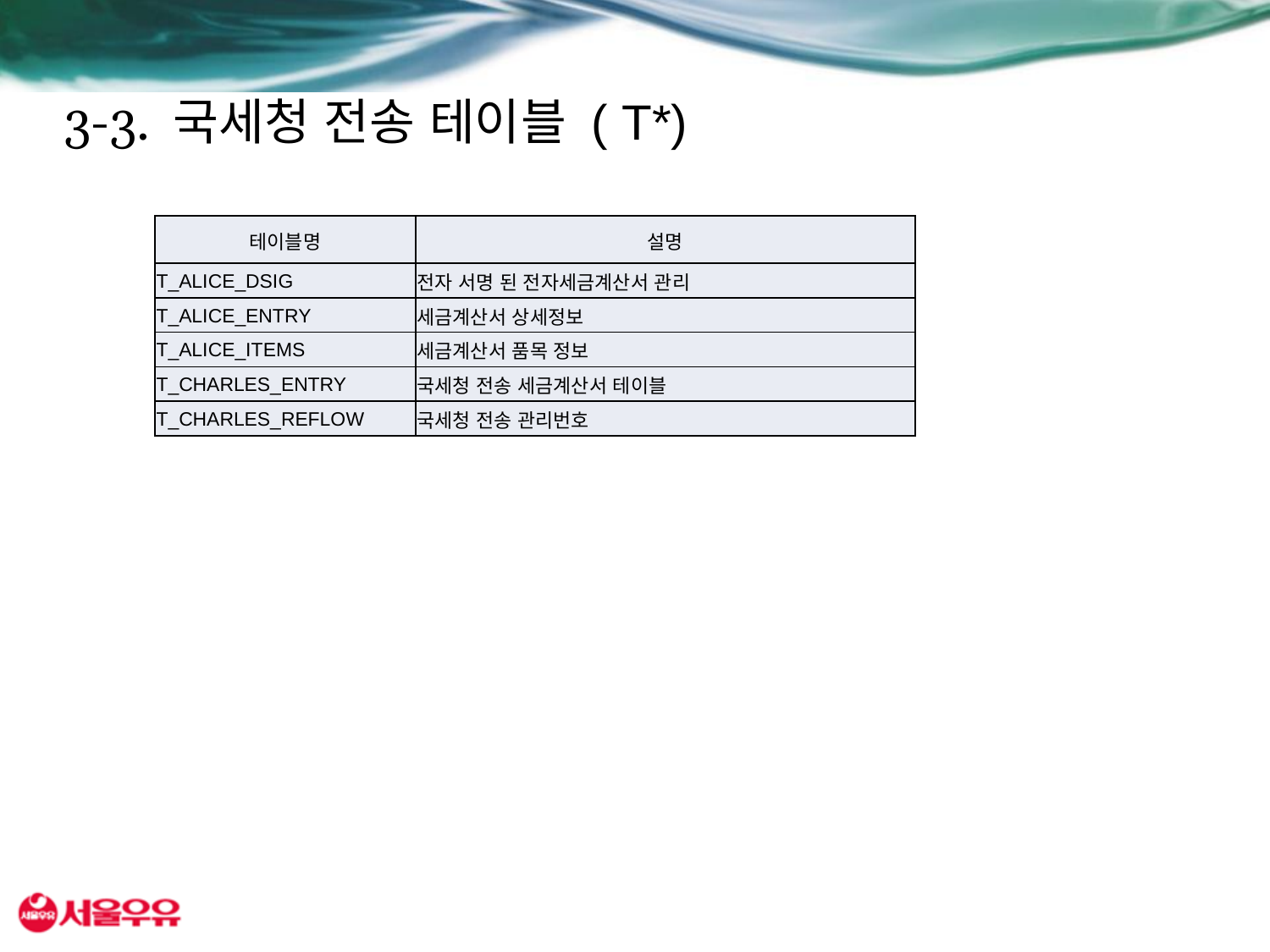

# 3-3. 국세청 전송 테이블 ( T*)
| 테이블명 | 설명 |
| --- | --- |
| T\_ALICE\_DSIG | 전자 서명 된 전자세금계산서 관리 |
| T\_ALICE\_ENTRY | 세금계산서 상세정보 |
| T\_ALICE\_ITEMS | 세금계산서 품목 정보 |
| T\_CHARLES\_ENTRY | 국세청 전송 세금계산서 테이블 |
| T\_CHARLES\_REFLOW | 국세청 전송 관리번호 |